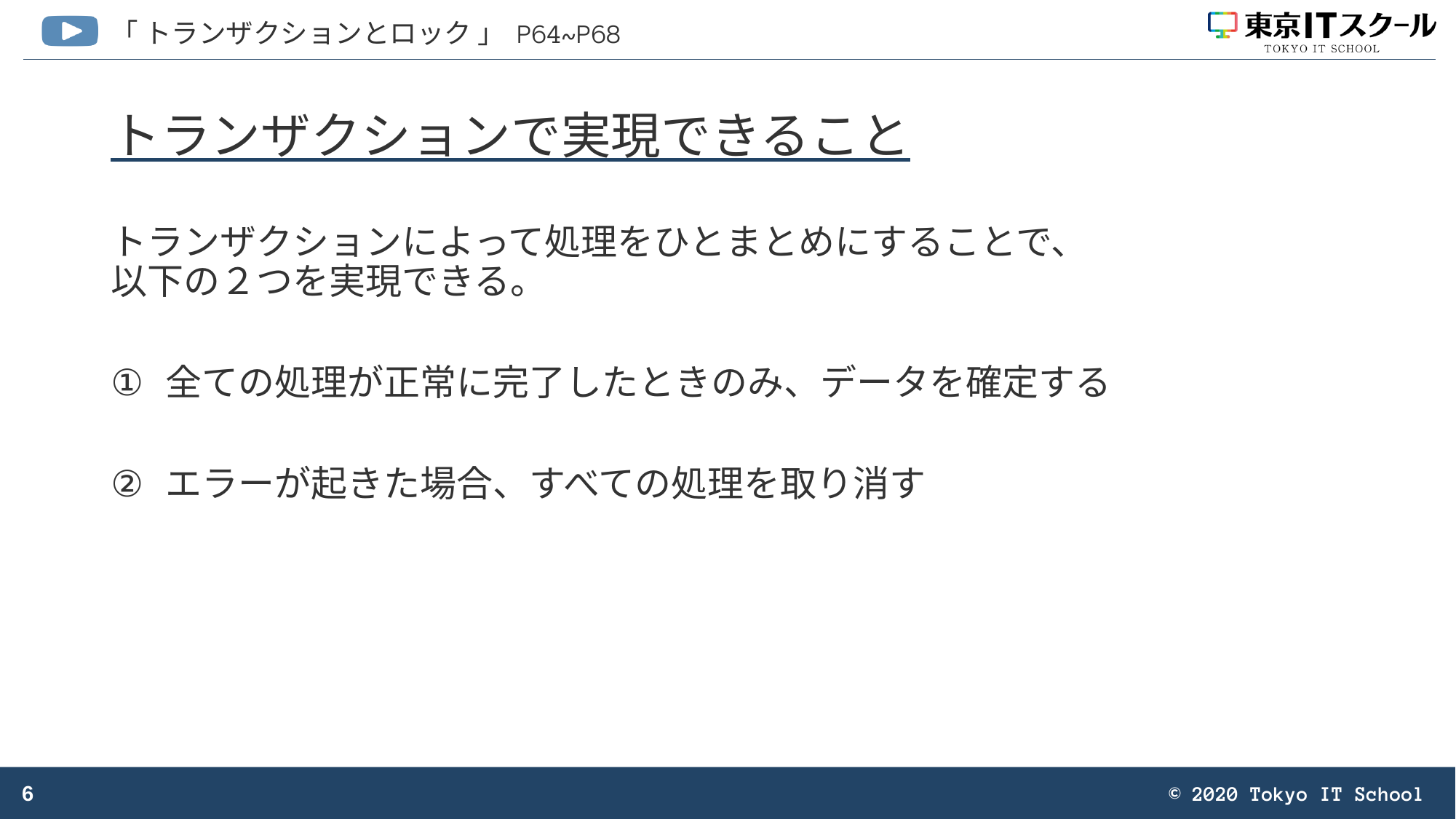

# トランザクションで実現できること
トランザクションによって処理をひとまとめにすることで、
以下の２つを実現できる。

全ての処理が正常に完了したときのみ、データを確定する

エラーが起きた場合、すべての処理を取り消す

6